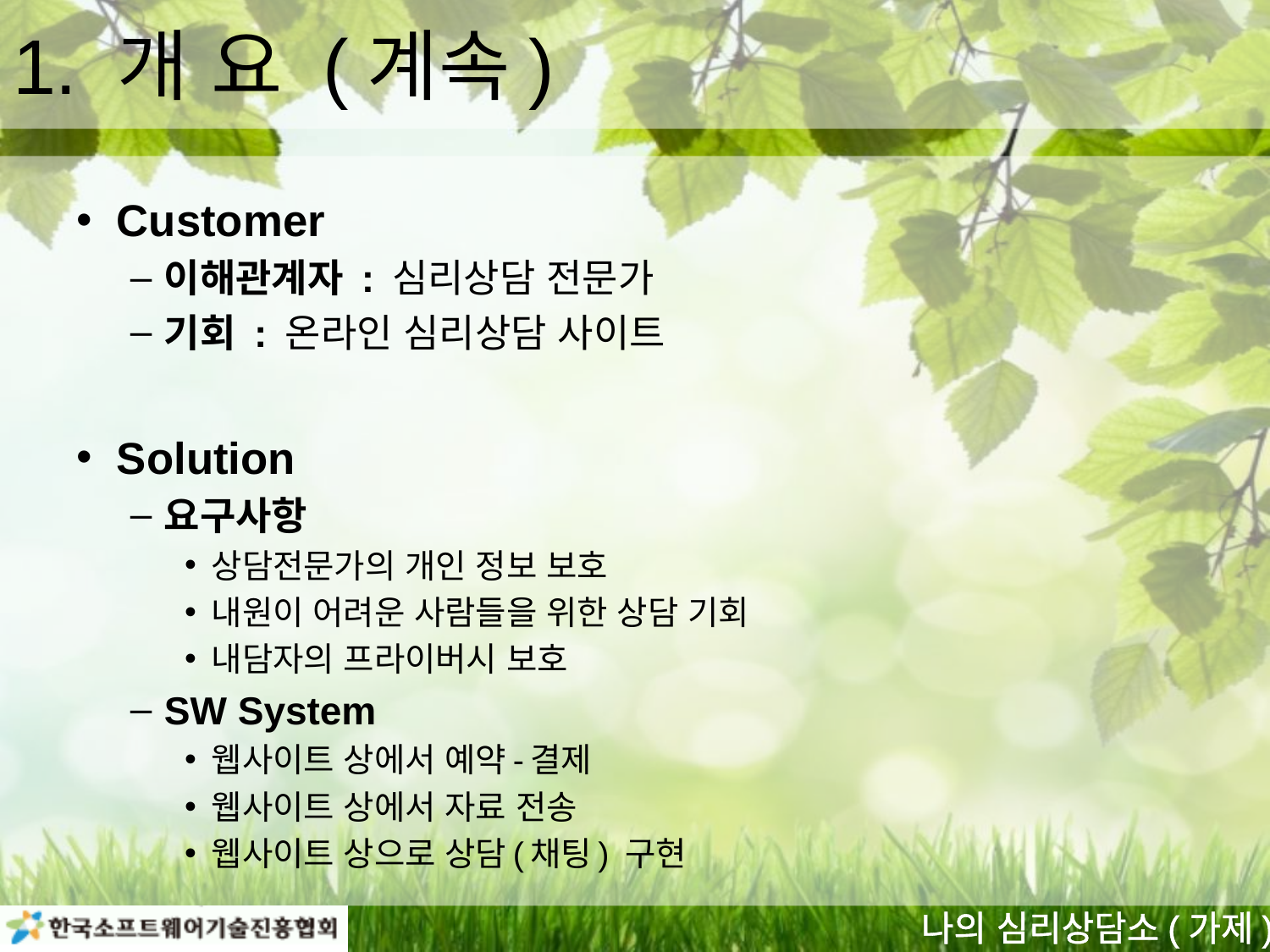

# 1. 개 요 (계속)
Customer
이해관계자 : 심리상담 전문가
기회 : 온라인 심리상담 사이트

Solution
요구사항
상담전문가의 개인 정보 보호
내원이 어려운 사람들을 위한 상담 기회
내담자의 프라이버시 보호
SW System
웹사이트 상에서 예약-결제
웹사이트 상에서 자료 전송
웹사이트 상으로 상담(채팅) 구현